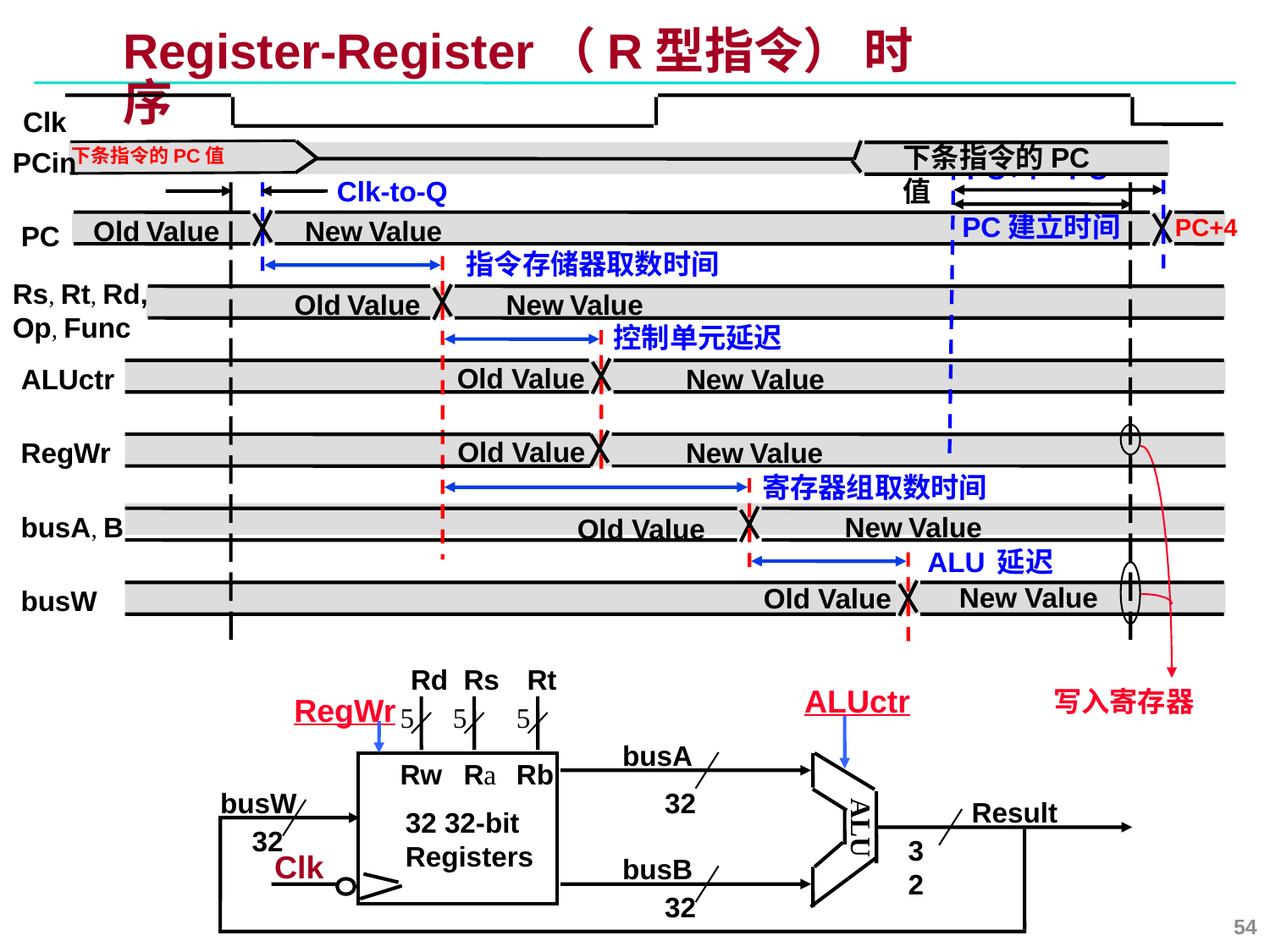

# Register-Register（R型指令） 时序

Clk

下条指令的PC值
下条指令的PC值
PCin

PC+4     PC

Clk-to-Q

PC建立时间

PC+4
Old Value
New Value

PC

指令存储器取数时间

Rs, Rt, Rd,
Op, Func
Old Value
New Value

控制单元延迟

Old Value
ALUctr
New Value

Old Value
RegWr
New Value

写入寄存器
寄存器组取数时间

busA, B
New Value
Old Value

ALU 延迟

New Value
Old Value
busW

Rd
Rs
Rt
ALUctr
RegWr
5
5
5

busA
Rw
Ra
Rb

busW
32
Result

32 32-bit
Registers

ALU

32

32

Clk

busB

32

54